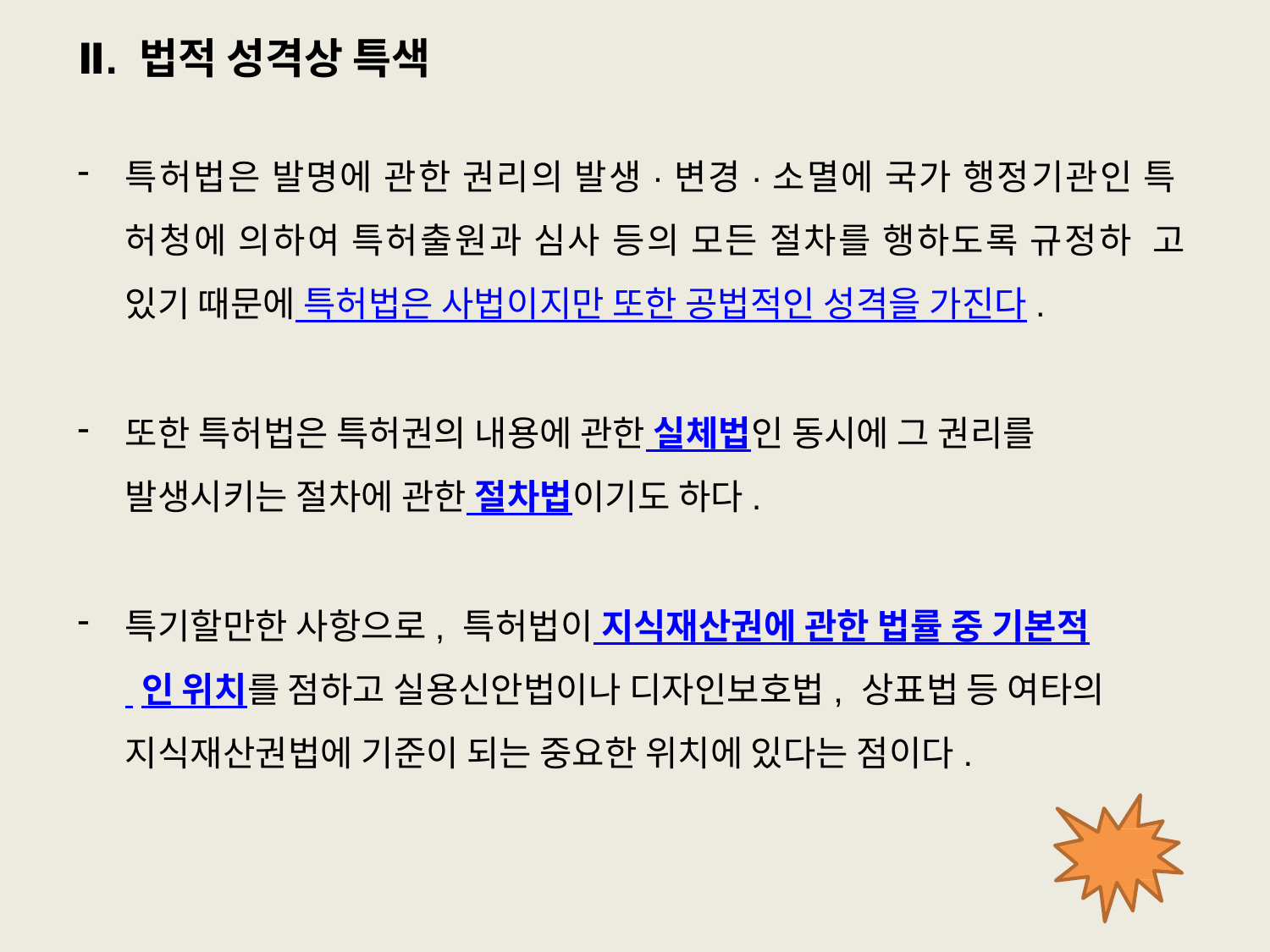

# Ⅱ. 법적 성격상 특색
특허법은 발명에 관한 권리의 발생·변경·소멸에 국가 행정기관인 특  허청에 의하여 특허출원과 심사 등의 모든 절차를 행하도록 규정하  고 있기 때문에 특허법은 사법이지만 또한 공법적인 성격을 가진다.

또한 특허법은 특허권의 내용에 관한 실체법인 동시에 그 권리를  발생시키는 절차에 관한 절차법이기도 하다.

특기할만한 사항으로, 특허법이 지식재산권에 관한 법률 중 기본적
 인 위치를 점하고 실용신안법이나 디자인보호법, 상표법 등 여타의  지식재산권법에 기준이 되는 중요한 위치에 있다는 점이다.